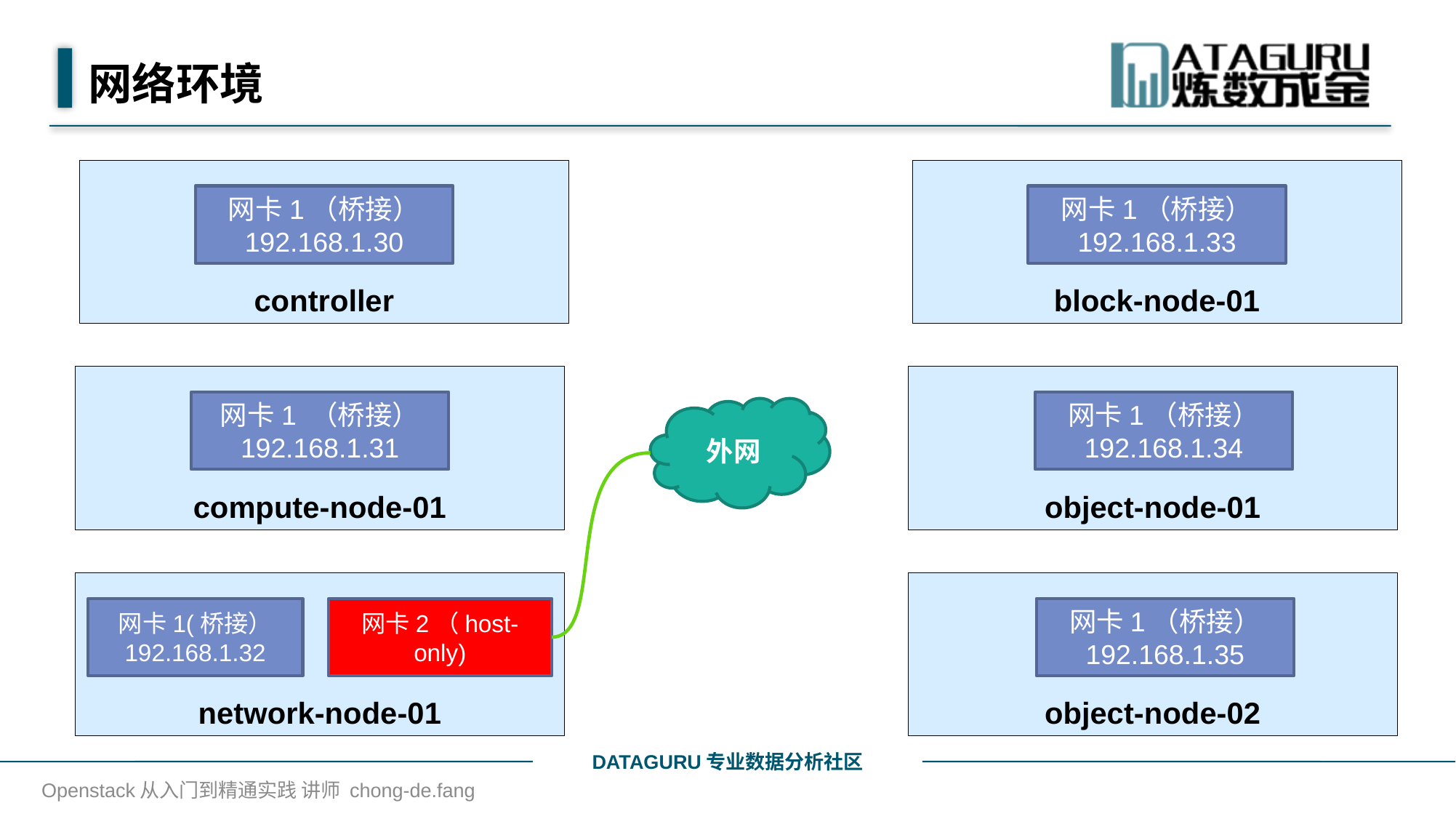

# 网络环境
controller
block-node-01
网卡1（桥接）
192.168.1.30
网卡1（桥接）
192.168.1.33
compute-node-01
object-node-01
网卡1 （桥接）
192.168.1.31
网卡1（桥接）
192.168.1.34
外网
network-node-01
object-node-02
网卡1(桥接）
192.168.1.32
网卡2（host-only)
网卡1（桥接）
192.168.1.35